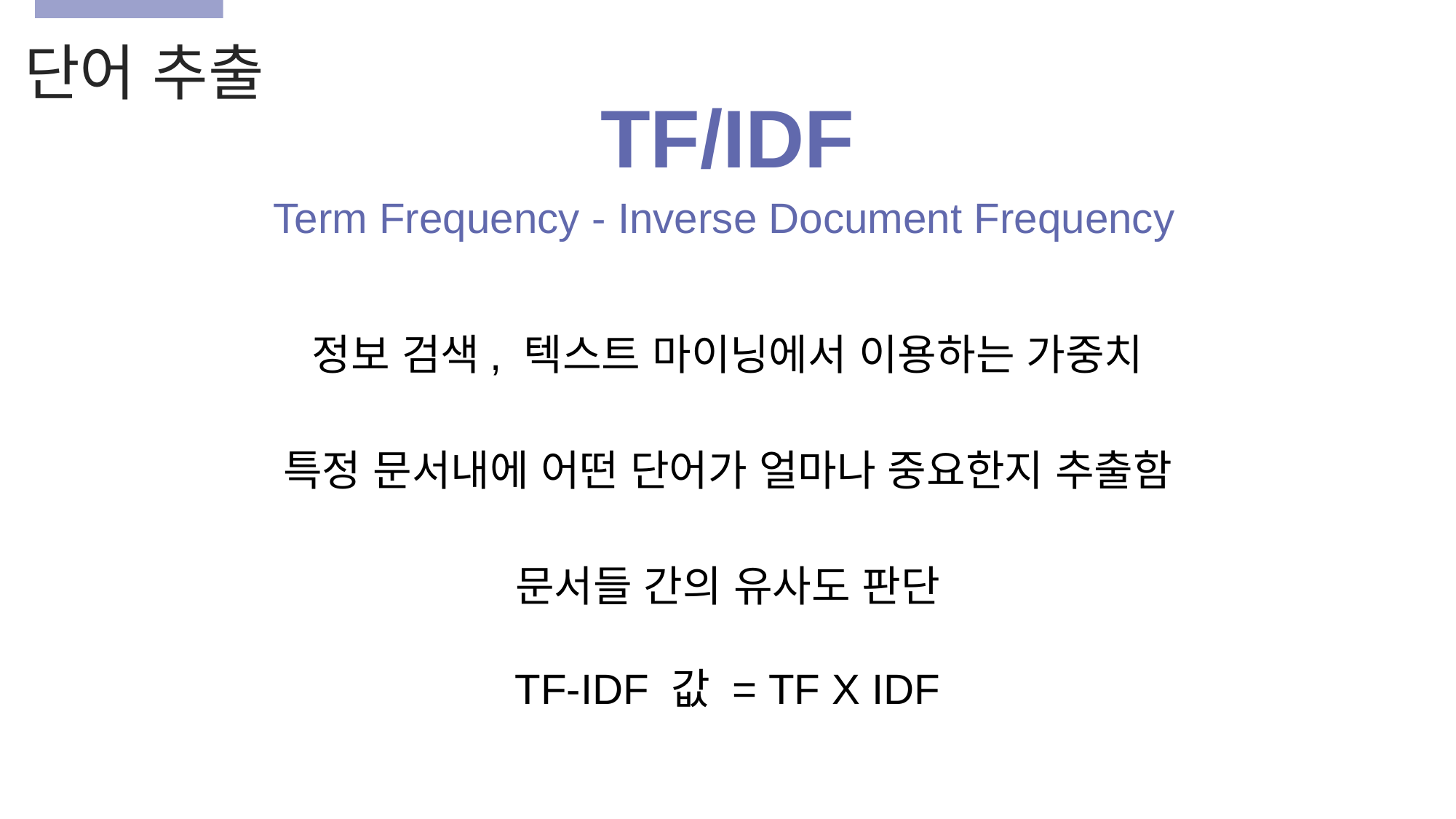

단어 추출
TF/IDF
Term Frequency - Inverse Document Frequency
정보 검색, 텍스트 마이닝에서 이용하는 가중치
특정 문서내에 어떤 단어가 얼마나 중요한지 추출함
문서들 간의 유사도 판단
TF-IDF 값 = TF X IDF